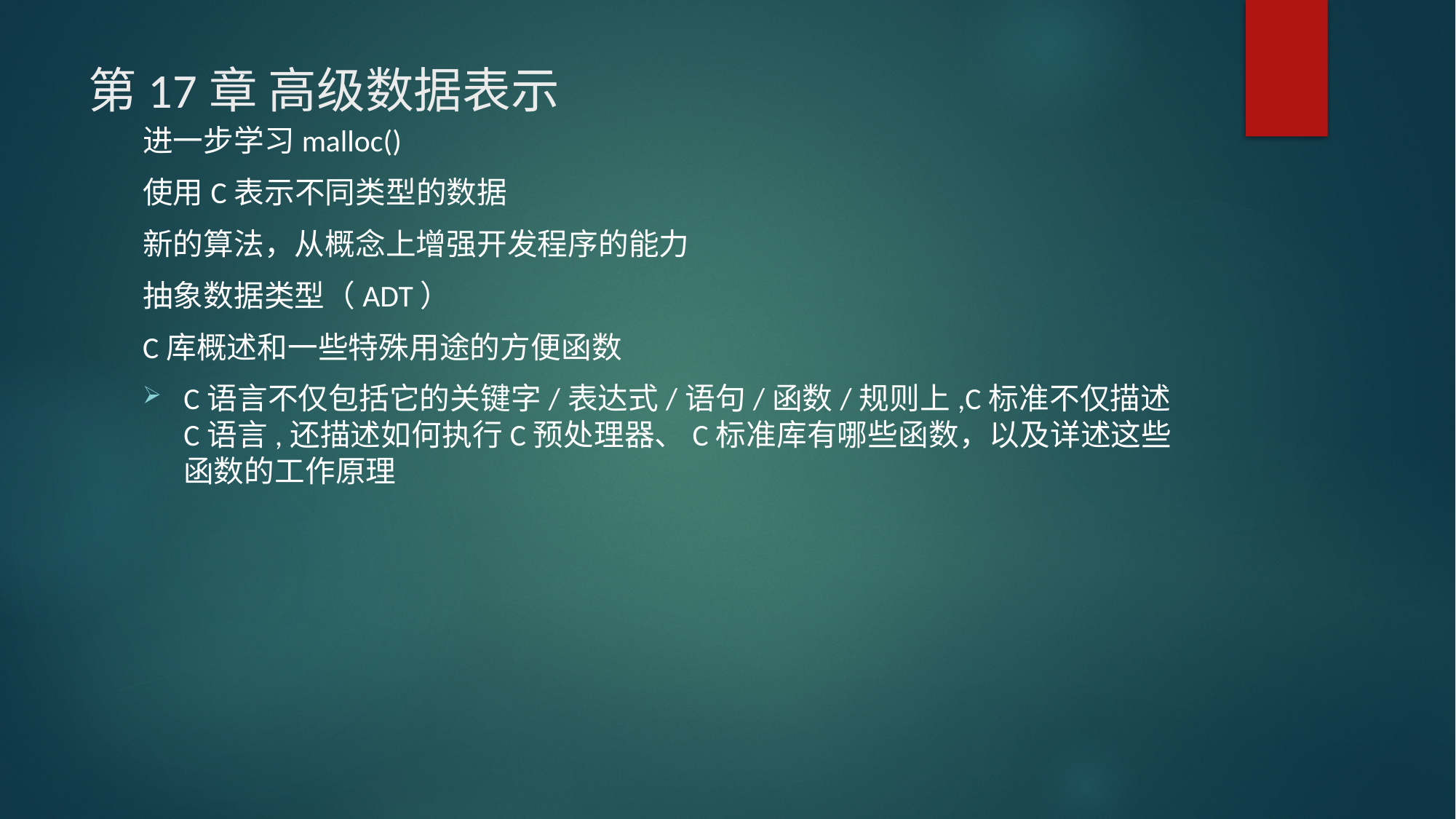

# 第17章 高级数据表示
进一步学习malloc()
使用C表示不同类型的数据
新的算法，从概念上增强开发程序的能力
抽象数据类型（ADT）
C库概述和一些特殊用途的方便函数
C语言不仅包括它的关键字/表达式/语句/函数/规则上,C标准不仅描述C语言,还描述如何执行C预处理器、C标准库有哪些函数，以及详述这些函数的工作原理